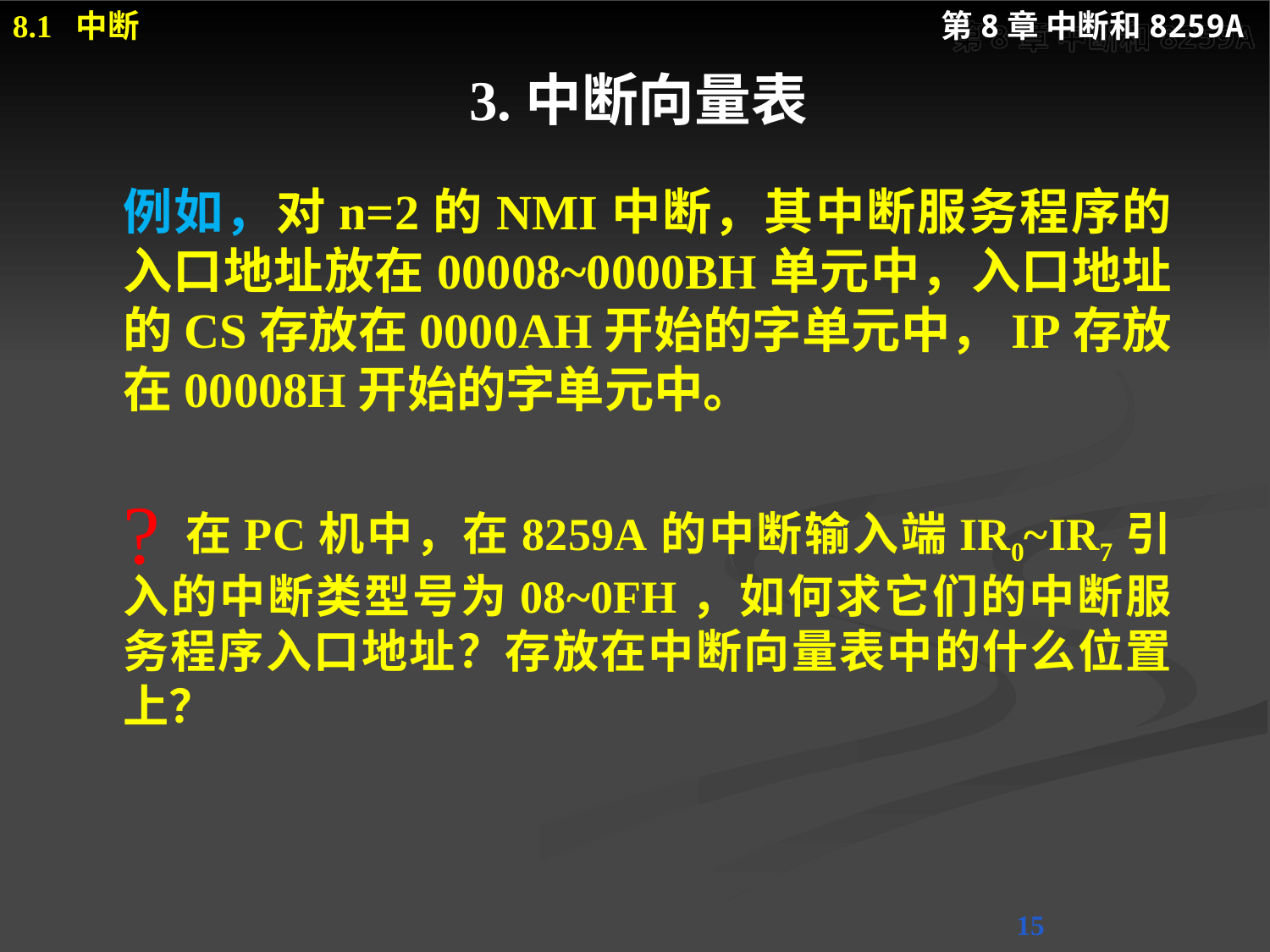

# 3.中断向量表
例如，对n=2的NMI中断，其中断服务程序的入口地址放在00008~0000BH单元中，入口地址的CS存放在0000AH开始的字单元中，IP存放在00008H开始的字单元中。

 在PC机中，在8259A的中断输入端IR0~IR7引入的中断类型号为08~0FH，如何求它们的中断服务程序入口地址？存放在中断向量表中的什么位置上？